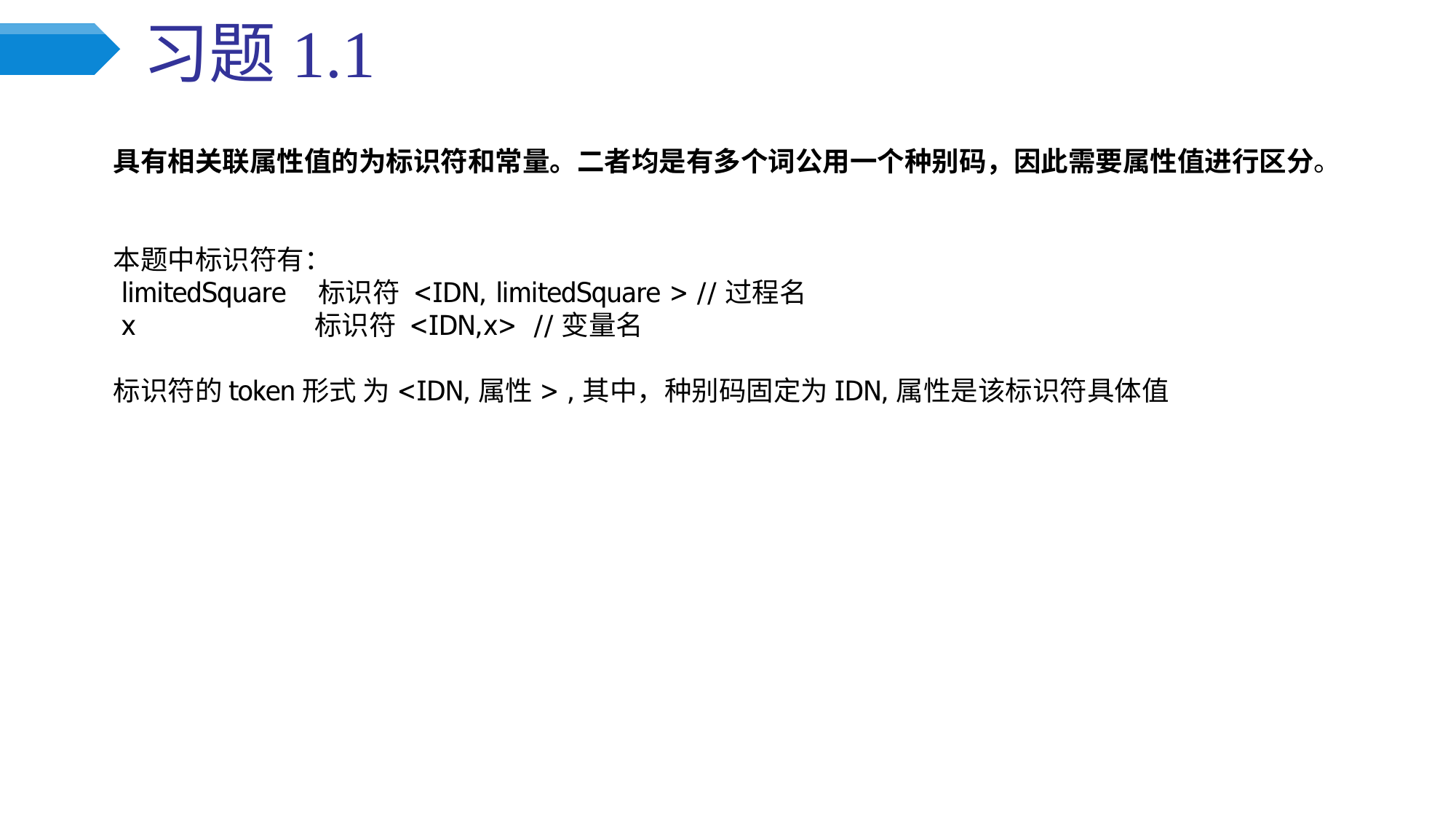

# 习题1.1
具有相关联属性值的为标识符和常量。二者均是有多个词公用一个种别码，因此需要属性值进行区分。

本题中标识符有：
 limitedSquare   标识符 <IDN, limitedSquare > //过程名
 x	          标识符 <IDN,x>  //变量名

标识符的token形式 为<IDN,属性> ,其中，种别码固定为IDN,属性是该标识符具体值